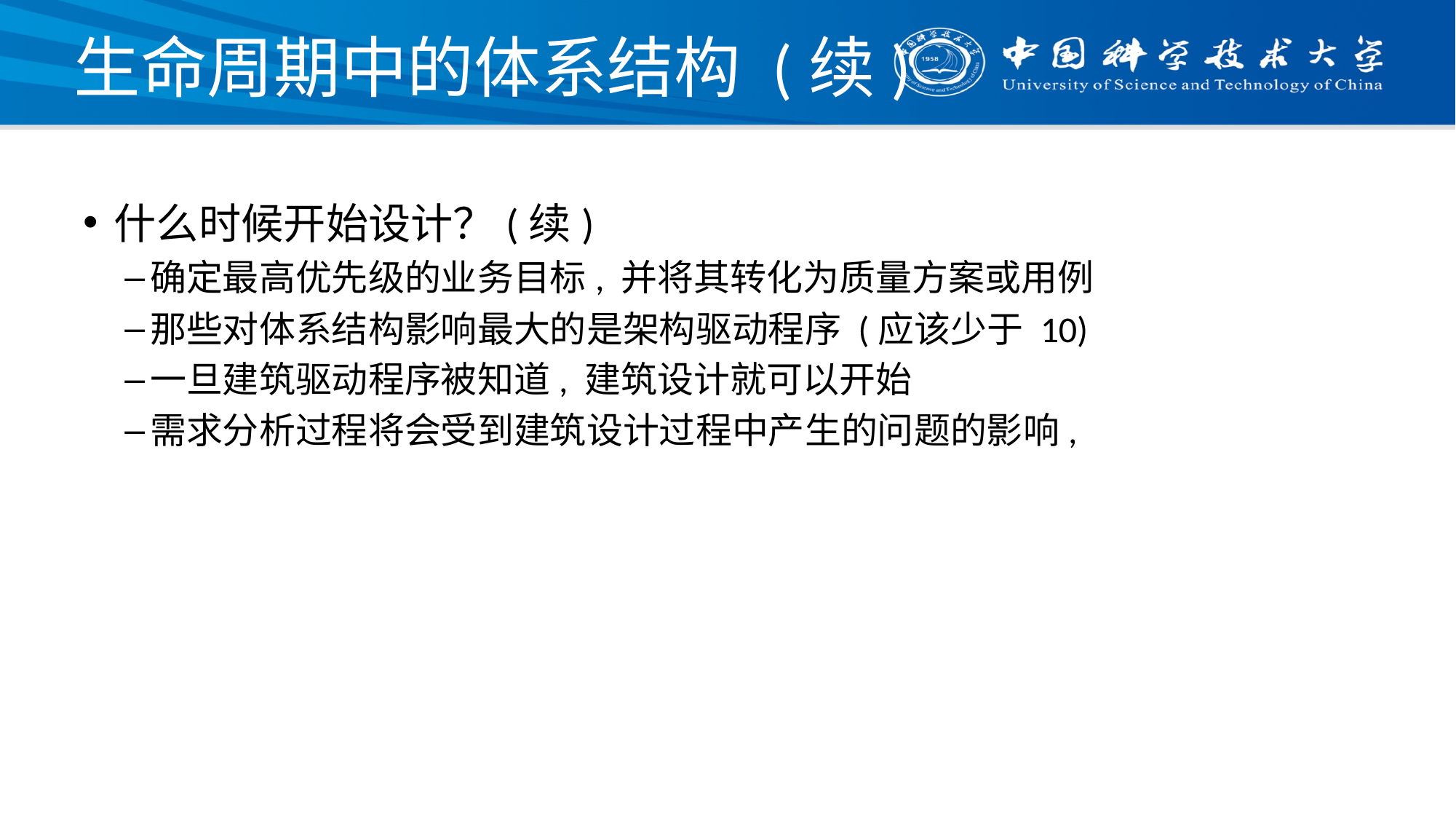

# 生命周期中的体系结构 (续)
什么时候开始设计？(续)
确定最高优先级的业务目标, 并将其转化为质量方案或用例
那些对体系结构影响最大的是架构驱动程序 (应该少于 10)
一旦建筑驱动程序被知道, 建筑设计就可以开始
需求分析过程将会受到建筑设计过程中产生的问题的影响,